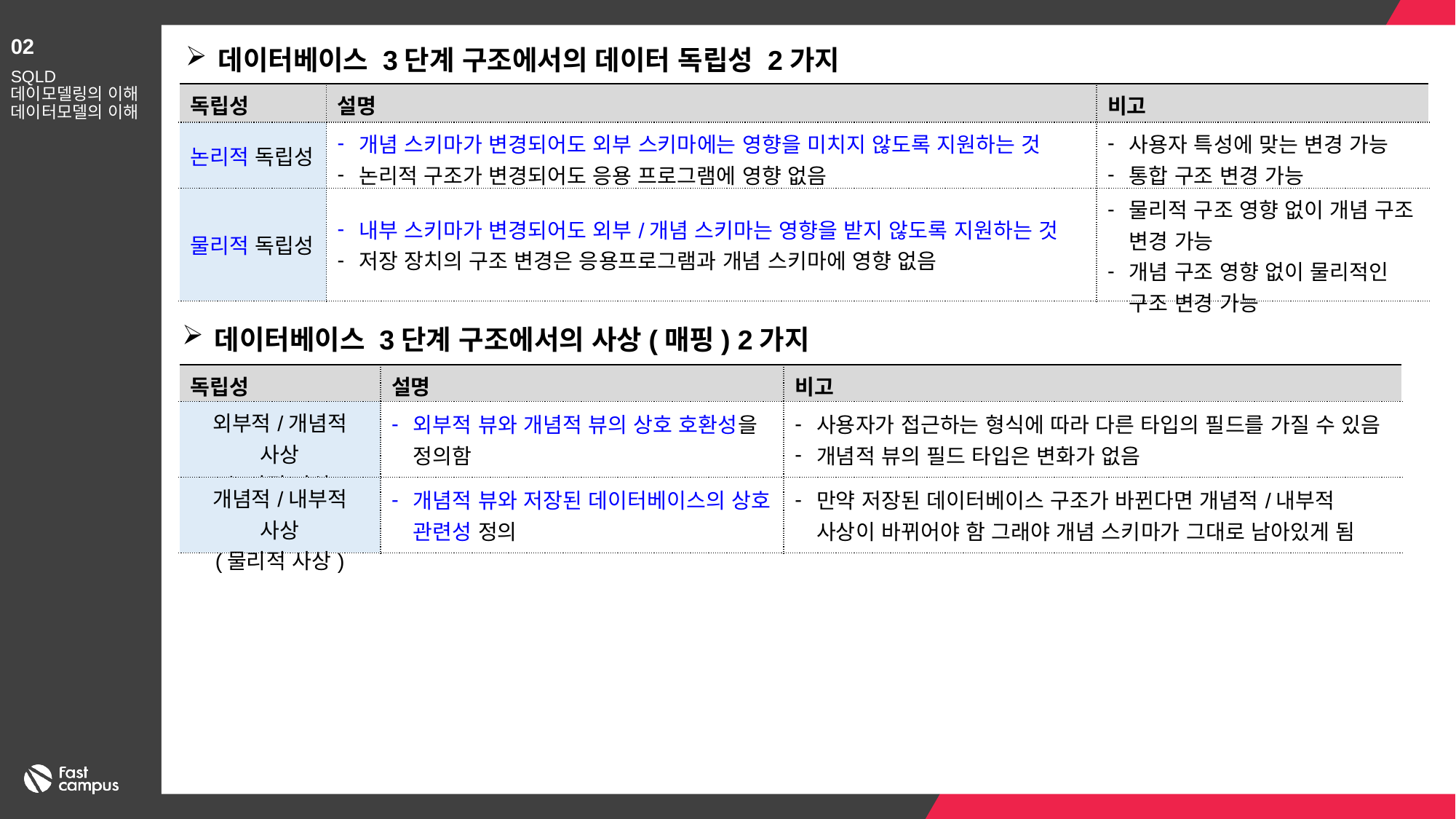

02
데이터베이스 3단계 구조에서의 데이터 독립성 2가지
SQLD
데이모델링의 이해
데이터모델의 이해

| 독립성 | 설명 | 비고 |
| --- | --- | --- |
| 논리적 독립성 | 개념 스키마가 변경되어도 외부 스키마에는 영향을 미치지 않도록 지원하는 것 논리적 구조가 변경되어도 응용 프로그램에 영향 없음 | 사용자 특성에 맞는 변경 가능 통합 구조 변경 가능 |
| 물리적 독립성 | 내부 스키마가 변경되어도 외부/개념 스키마는 영향을 받지 않도록 지원하는 것 저장 장치의 구조 변경은 응용프로그램과 개념 스키마에 영향 없음 | 물리적 구조 영향 없이 개념 구조 변경 가능 개념 구조 영향 없이 물리적인 구조 변경 가능 |
데이터베이스 3단계 구조에서의 사상(매핑) 2가지
| 독립성 | 설명 | 비고 |
| --- | --- | --- |
| 외부적/개념적 사상 (논리적 사상) | 외부적 뷰와 개념적 뷰의 상호 호환성을 정의함 | 사용자가 접근하는 형식에 따라 다른 타입의 필드를 가질 수 있음 개념적 뷰의 필드 타입은 변화가 없음 |
| 개념적/내부적 사상 (물리적 사상) | 개념적 뷰와 저장된 데이터베이스의 상호 관련성 정의 | 만약 저장된 데이터베이스 구조가 바뀐다면 개념적/내부적 사상이 바뀌어야 함 그래야 개념 스키마가 그대로 남아있게 됨 |